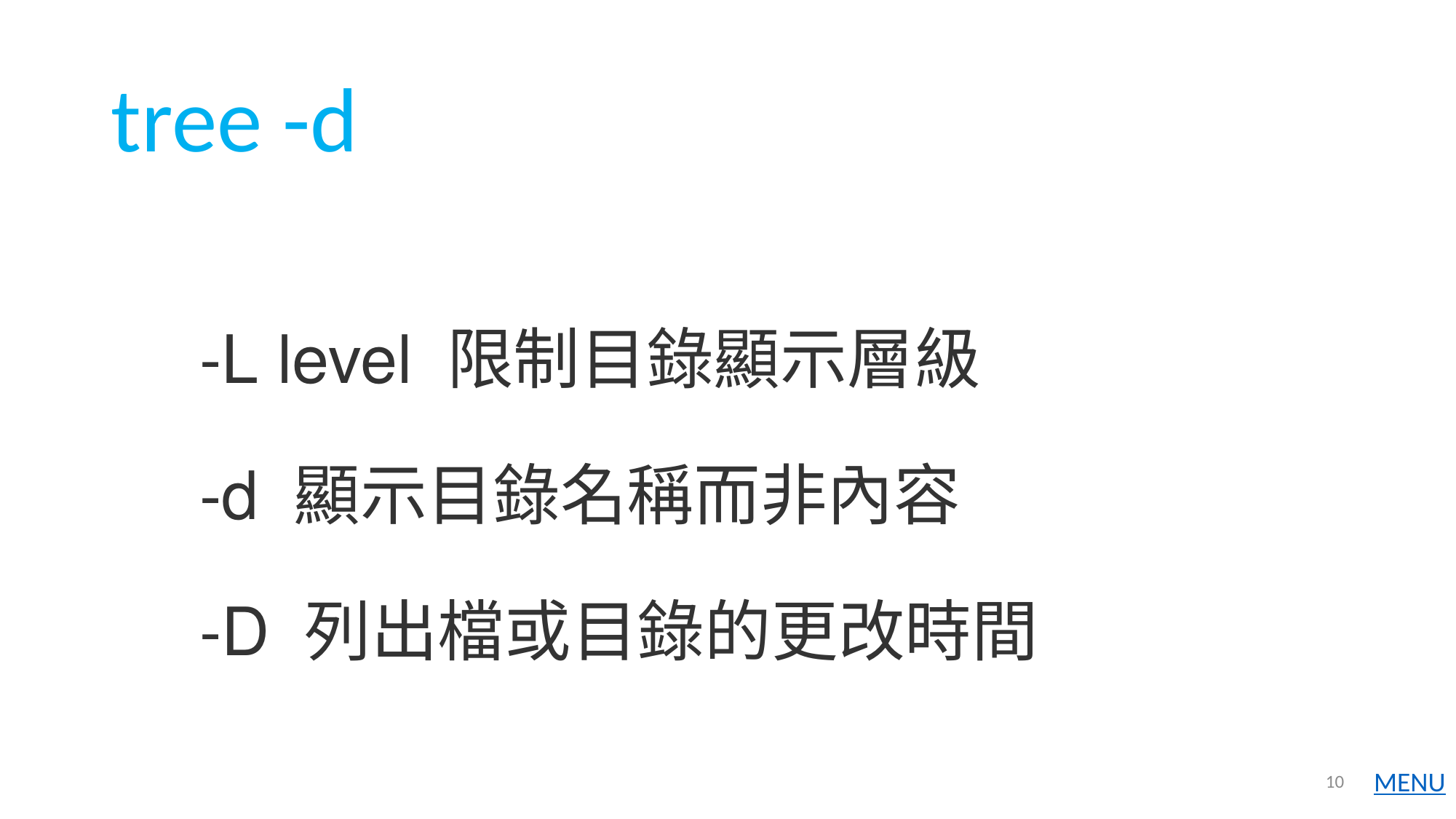

# tree -d
-L level 限制目錄顯示層級

-d 顯示目錄名稱而非內容

-D 列出檔或目錄的更改時間
10